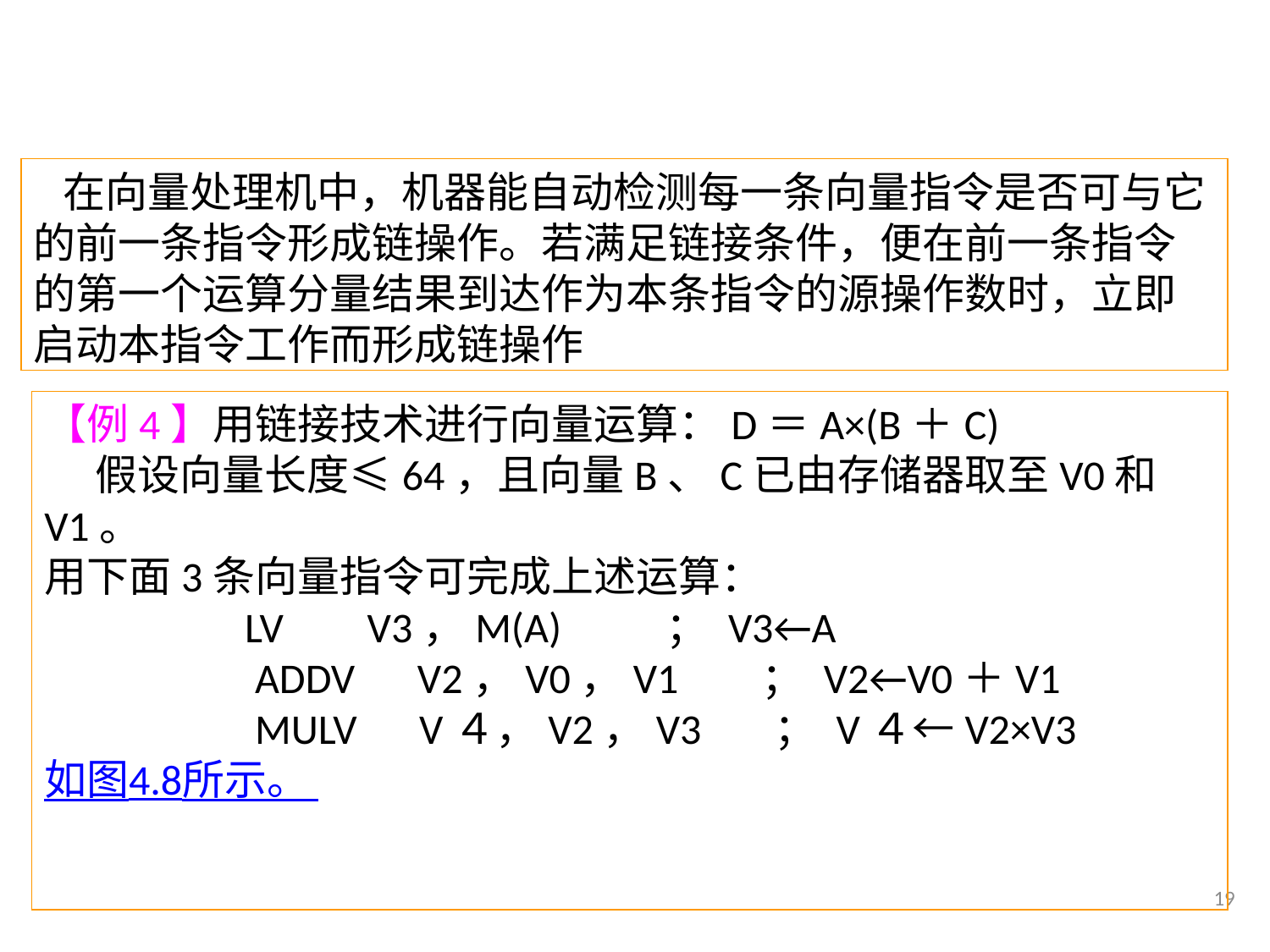

在向量处理机中，机器能自动检测每一条向量指令是否可与它的前一条指令形成链操作。若满足链接条件，便在前一条指令的第一个运算分量结果到达作为本条指令的源操作数时，立即启动本指令工作而形成链操作
【例4】用链接技术进行向量运算：D＝A×(B＋C)
    假设向量长度≤64，且向量B、C已由存储器取至V0和V1。
用下面3条向量指令可完成上述运算：
                    LV        V3，M(A)         ； V3←A
                    ADDV      V2，V0，V1       ； V2←V0＋V1
                    MULV      V４，V2，V3      ； V４←V2×V3
如图4.8所示。
19